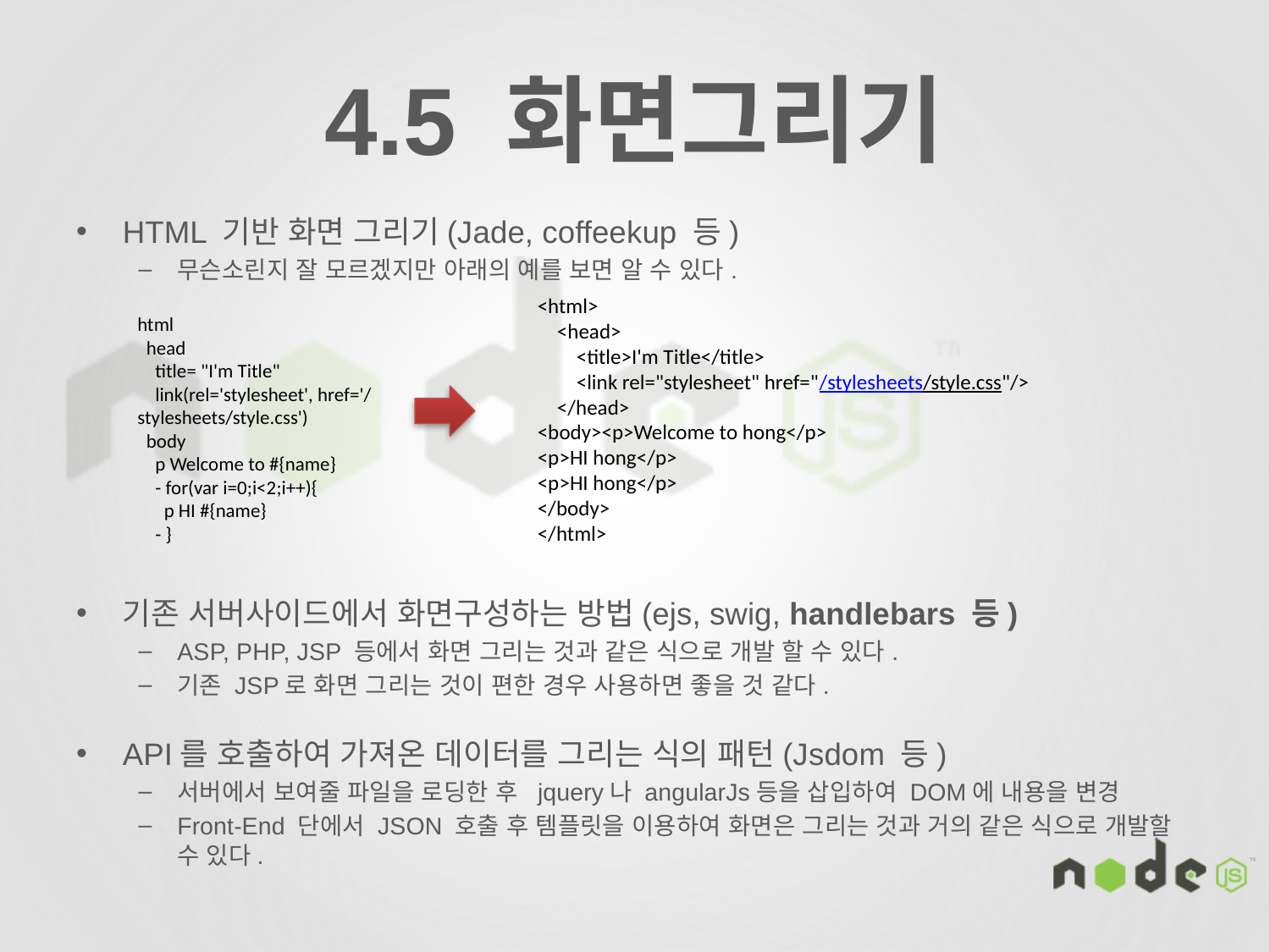

# 4.5 화면그리기
HTML 기반 화면 그리기(Jade, coffeekup 등)
무슨소린지 잘 모르겠지만 아래의 예를 보면 알 수 있다.

기존 서버사이드에서 화면구성하는 방법(ejs, swig, handlebars 등)
ASP, PHP, JSP 등에서 화면 그리는 것과 같은 식으로 개발 할 수 있다.
기존 JSP로 화면 그리는 것이 편한 경우 사용하면 좋을 것 같다.
API를 호출하여 가져온 데이터를 그리는 식의 패턴(Jsdom 등)
서버에서 보여줄 파일을 로딩한 후  jquery나 angularJs등을 삽입하여 DOM에 내용을 변경
Front-End 단에서 JSON 호출 후 템플릿을 이용하여 화면은 그리는 것과 거의 같은 식으로 개발할 수 있다.

<html>
    <head>
        <title>I'm Title</title>
        <link rel="stylesheet" href="/stylesheets/style.css"/>
    </head>
<body><p>Welcome to hong</p>
<p>HI hong</p>
<p>HI hong</p>
</body>
</html>
html
  head
    title= "I'm Title"
    link(rel='stylesheet', href='/stylesheets/style.css')
  body
    p Welcome to #{name}
    - for(var i=0;i<2;i++){
      p HI #{name}
    - }